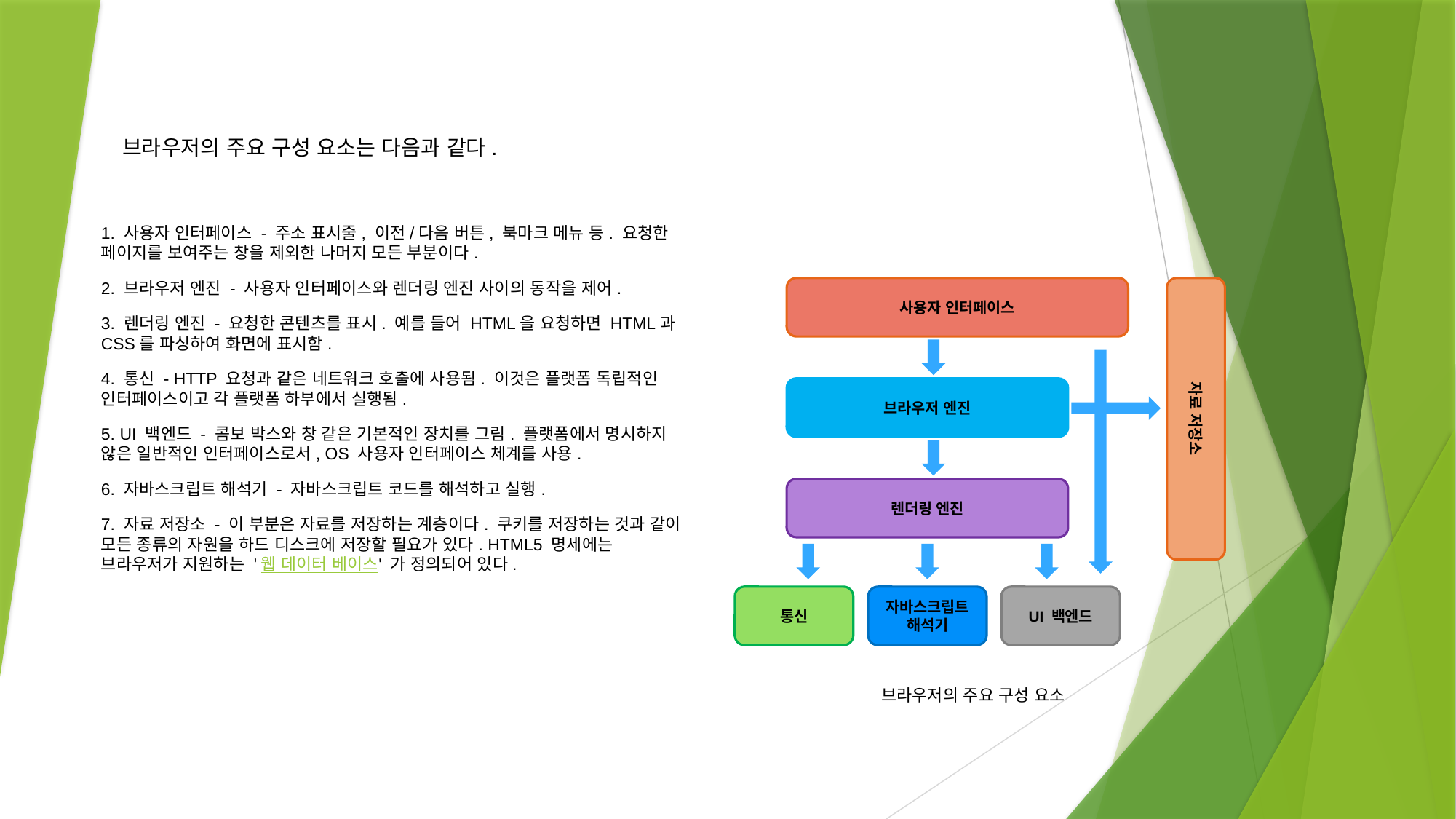

브라우저의 주요 구성 요소는 다음과 같다.
1. 사용자 인터페이스 - 주소 표시줄, 이전/다음 버튼, 북마크 메뉴 등. 요청한 페이지를 보여주는 창을 제외한 나머지 모든 부분이다.
2. 브라우저 엔진 - 사용자 인터페이스와 렌더링 엔진 사이의 동작을 제어.
3. 렌더링 엔진 - 요청한 콘텐츠를 표시. 예를 들어 HTML을 요청하면 HTML과 CSS를 파싱하여 화면에 표시함.
4. 통신 - HTTP 요청과 같은 네트워크 호출에 사용됨. 이것은 플랫폼 독립적인 인터페이스이고 각 플랫폼 하부에서 실행됨.
5. UI 백엔드 - 콤보 박스와 창 같은 기본적인 장치를 그림. 플랫폼에서 명시하지 않은 일반적인 인터페이스로서, OS 사용자 인터페이스 체계를 사용.
6. 자바스크립트 해석기 - 자바스크립트 코드를 해석하고 실행.
7. 자료 저장소 - 이 부분은 자료를 저장하는 계층이다. 쿠키를 저장하는 것과 같이 모든 종류의 자원을 하드 디스크에 저장할 필요가 있다. HTML5 명세에는 브라우저가 지원하는 '웹 데이터 베이스' 가 정의되어 있다.
사용자 인터페이스

브라우저 엔진
자료 저장소

렌더링 엔진

통신
자바스크립트
해석기
UI 백엔드
브라우저의 주요 구성 요소